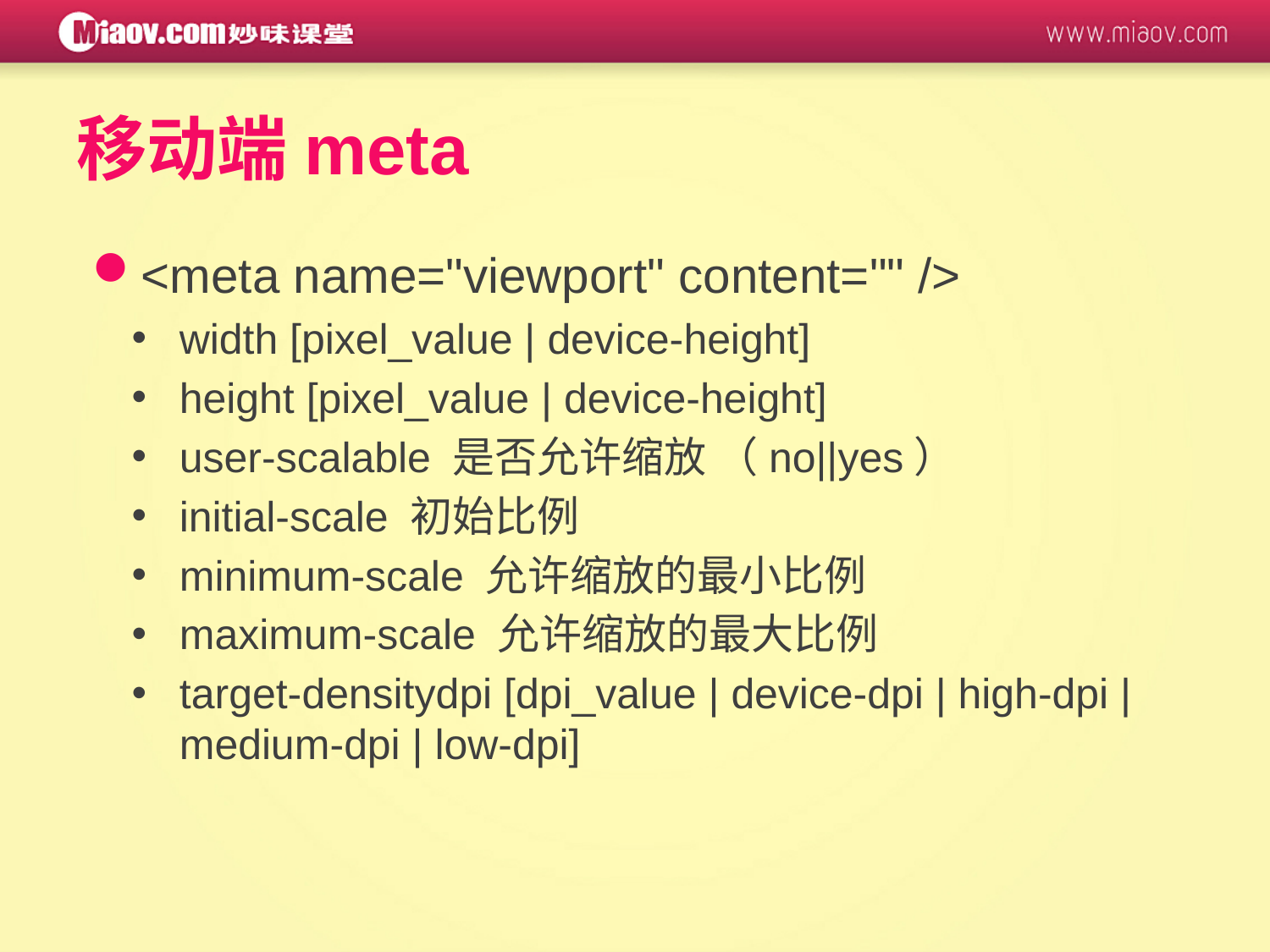

# 移动端meta
<meta name="viewport" content="" />
width [pixel_value | device-height]
height [pixel_value | device-height]
user-scalable 是否允许缩放 （no||yes）
initial-scale 初始比例
minimum-scale 允许缩放的最小比例
maximum-scale 允许缩放的最大比例
target-densitydpi [dpi_value | device-dpi | high-dpi | medium-dpi | low-dpi]